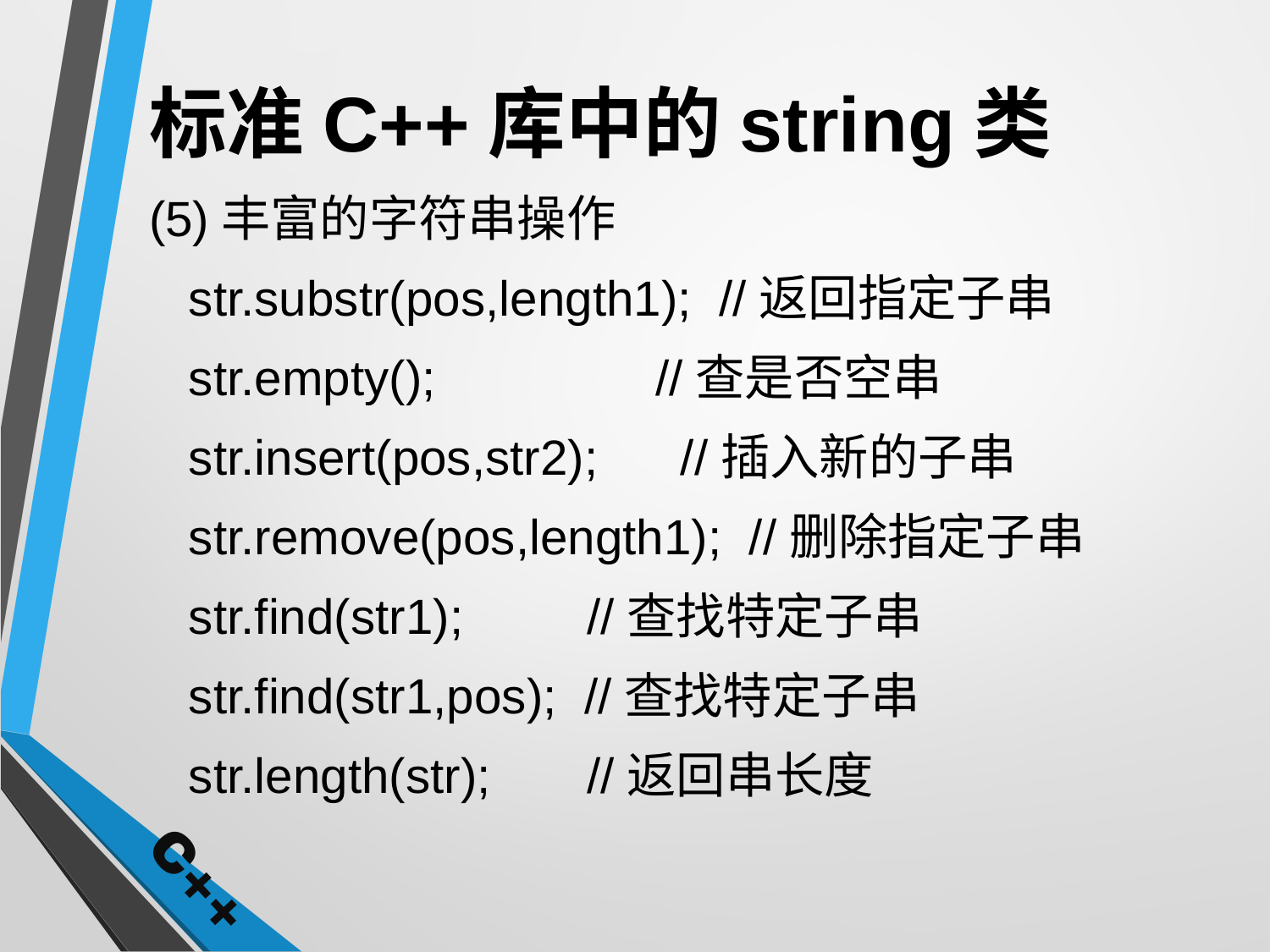

# 标准C++库中的string类
(5)丰富的字符串操作
	str.substr(pos,length1);  //返回指定子串
	str.empty();                //查是否空串
	str.insert(pos,str2);      //插入新的子串
	str.remove(pos,length1);  //删除指定子串
	str.find(str1);         //查找特定子串
	str.find(str1,pos);  //查找特定子串
	str.length(str);       //返回串长度